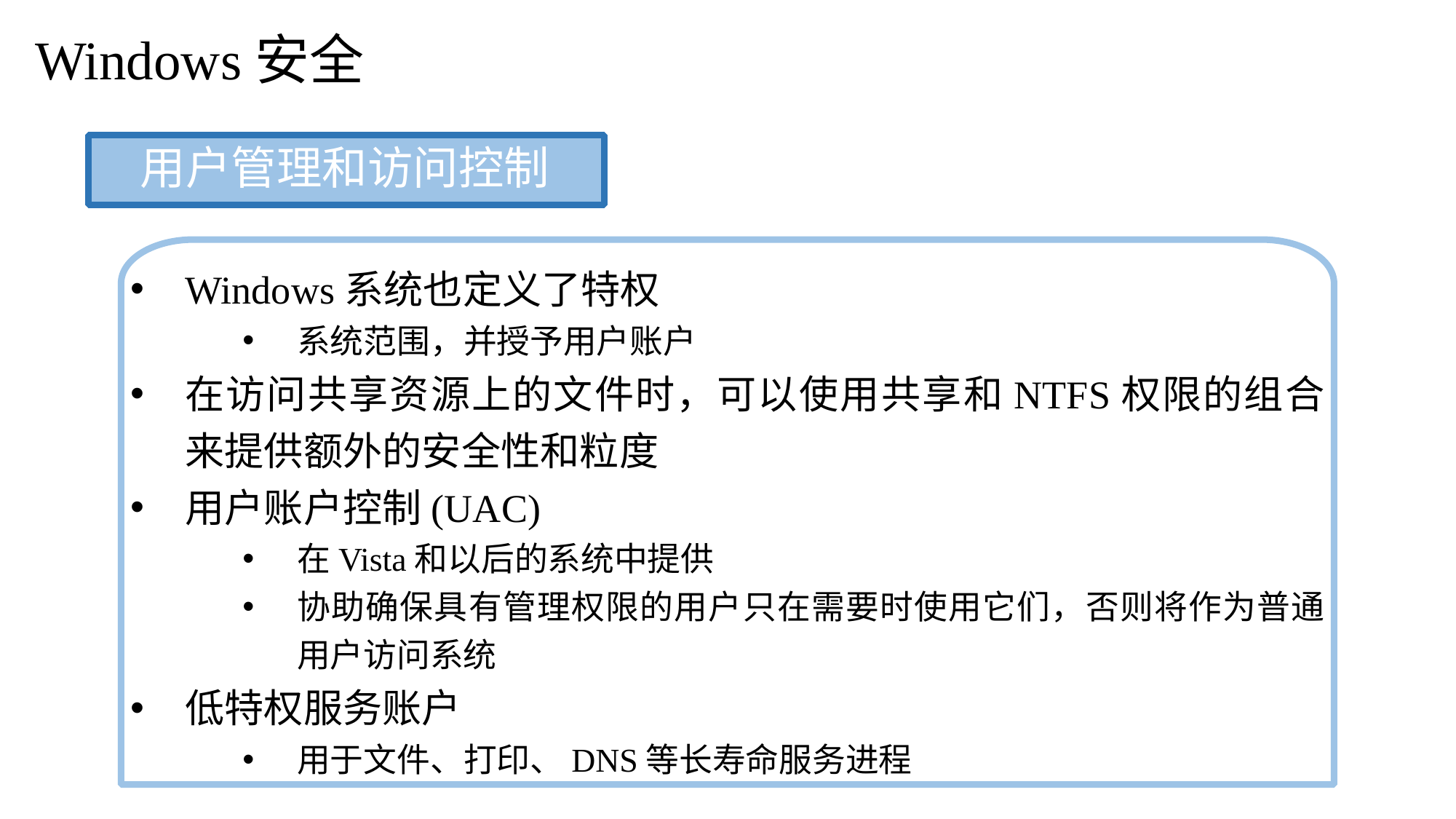

Windows安全

用户管理和访问控制
Windows系统也定义了特权
系统范围，并授予用户账户
在访问共享资源上的文件时，可以使用共享和NTFS权限的组合来提供额外的安全性和粒度
用户账户控制(UAC)
在Vista和以后的系统中提供
协助确保具有管理权限的用户只在需要时使用它们，否则将作为普通用户访问系统
低特权服务账户
用于文件、打印、DNS等长寿命服务进程